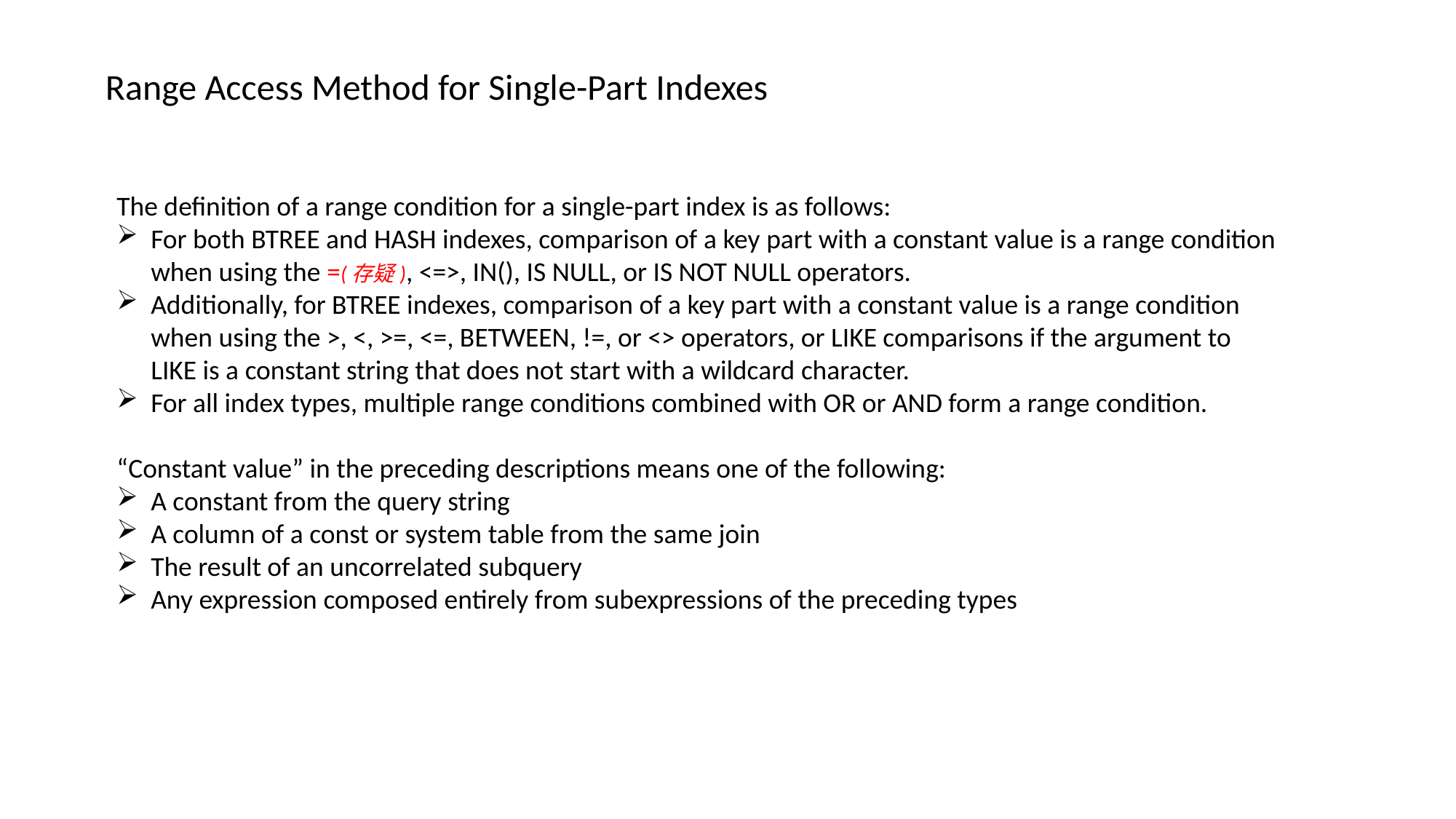

# Range Access Method for Single-Part Indexes
The definition of a range condition for a single-part index is as follows:
For both BTREE and HASH indexes, comparison of a key part with a constant value is a range condition when using the =(存疑), <=>, IN(), IS NULL, or IS NOT NULL operators.
Additionally, for BTREE indexes, comparison of a key part with a constant value is a range condition when using the >, <, >=, <=, BETWEEN, !=, or <> operators, or LIKE comparisons if the argument to LIKE is a constant string that does not start with a wildcard character.
For all index types, multiple range conditions combined with OR or AND form a range condition.

“Constant value” in the preceding descriptions means one of the following:
A constant from the query string
A column of a const or system table from the same join
The result of an uncorrelated subquery
Any expression composed entirely from subexpressions of the preceding types